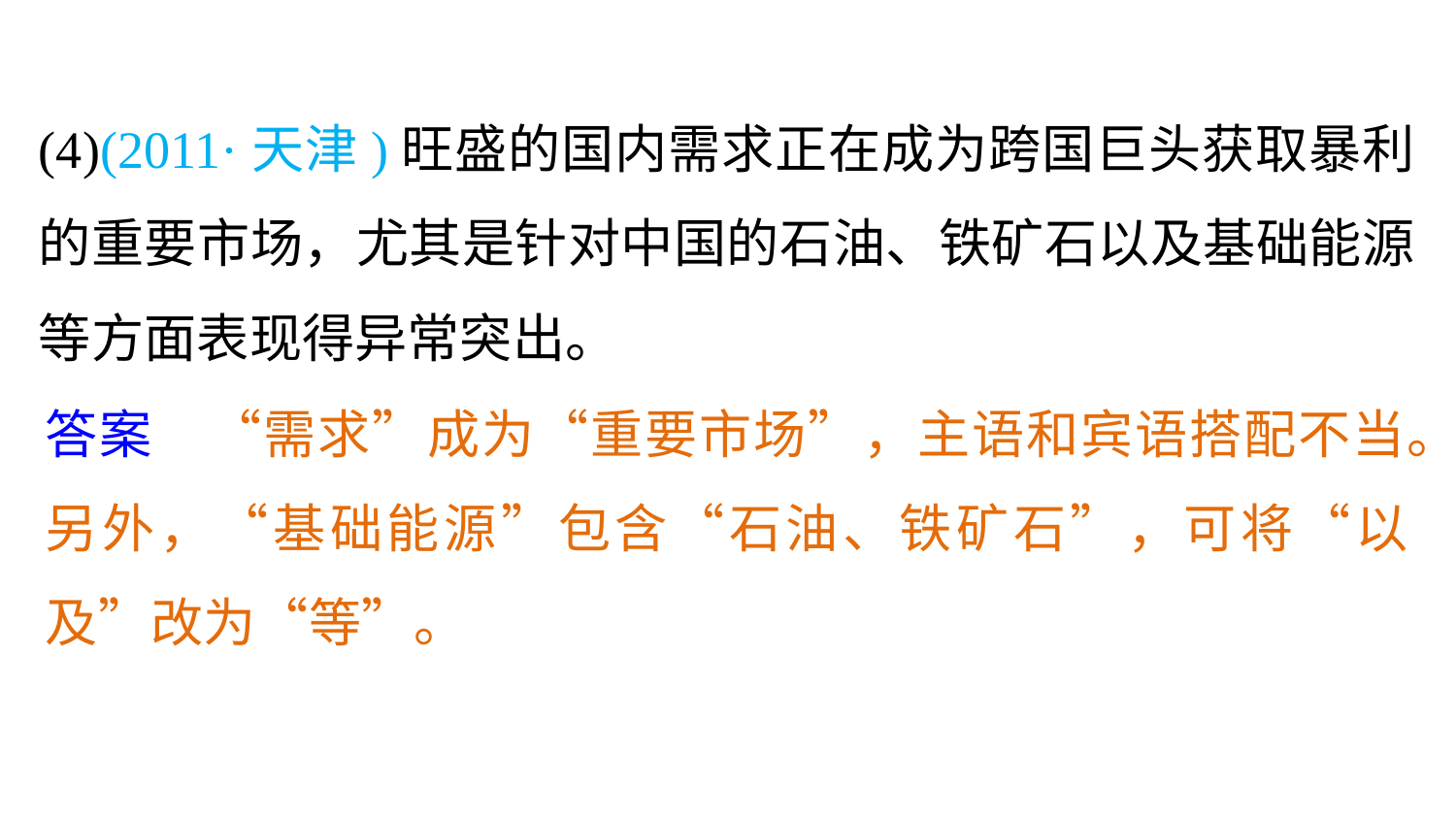

(4)(2011·天津)旺盛的国内需求正在成为跨国巨头获取暴利的重要市场，尤其是针对中国的石油、铁矿石以及基础能源等方面表现得异常突出。
答案　“需求”成为“重要市场”，主语和宾语搭配不当。另外，“基础能源”包含“石油、铁矿石”，可将“以及”改为“等”。